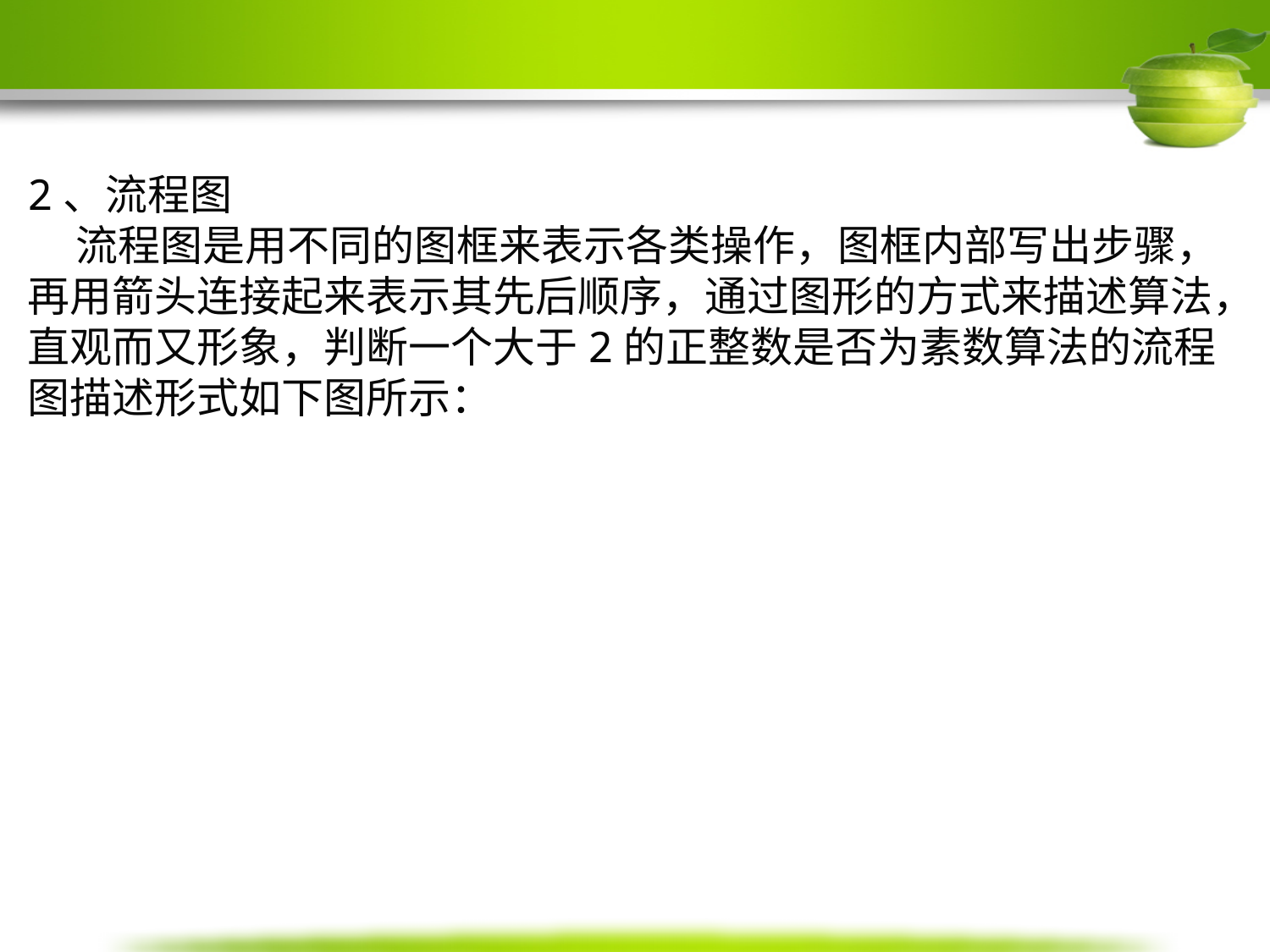

2、流程图
    流程图是用不同的图框来表示各类操作，图框内部写出步骤，再用箭头连接起来表示其先后顺序，通过图形的方式来描述算法，直观而又形象，判断一个大于2的正整数是否为素数算法的流程图描述形式如下图所示：